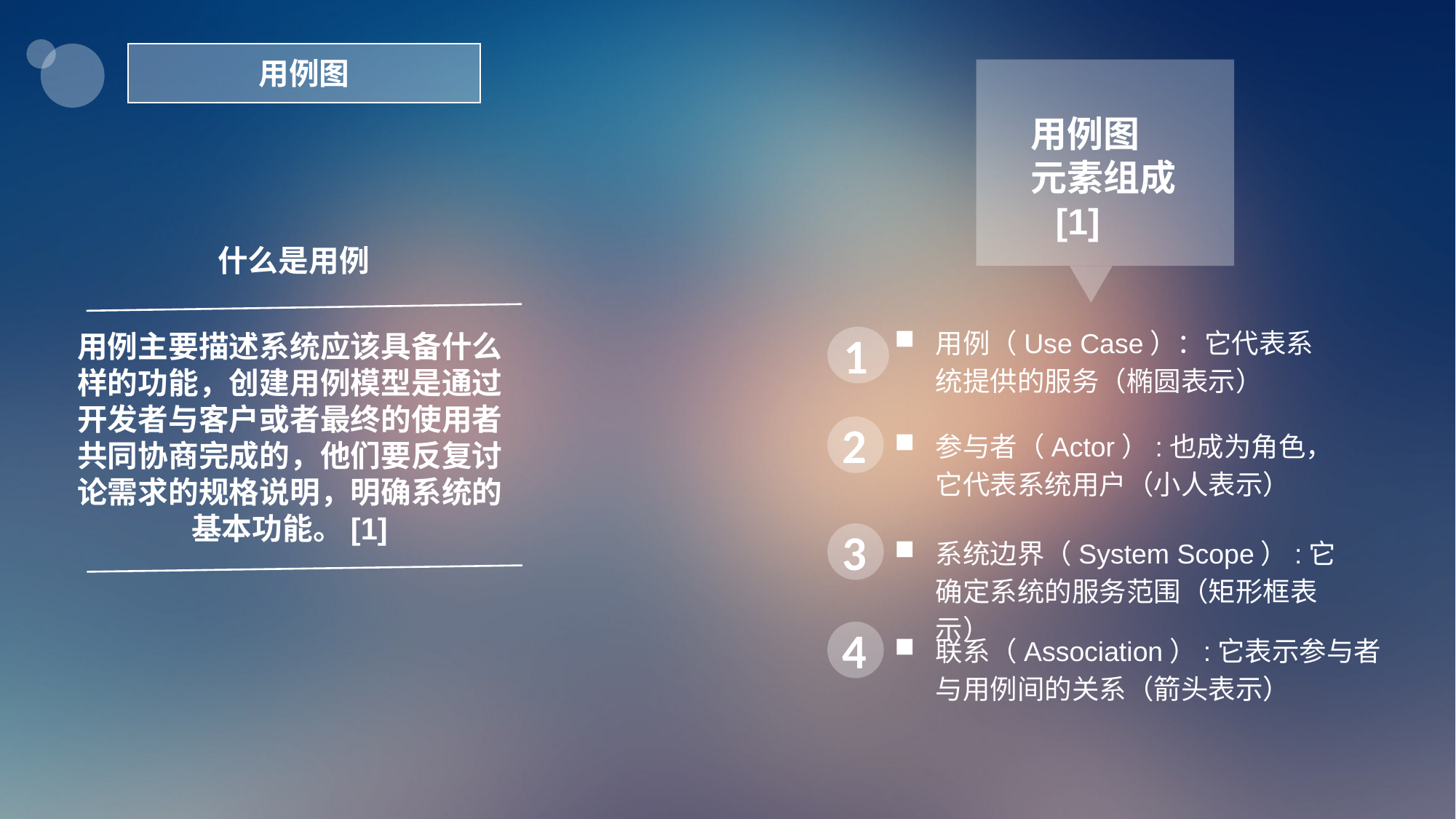

用例图

用例图
元素组成     [1]

什么是用例
用例主要描述系统应该具备什么样的功能，创建用例模型是通过开发者与客户或者最终的使用者共同协商完成的，他们要反复讨论需求的规格说明，明确系统的基本功能。[1]
用例（Use Case）：它代表系统提供的服务（椭圆表示）
1

2

参与者（Actor）:也成为角色，它代表系统用户（小人表示）
3

系统边界（System Scope）:它确定系统的服务范围（矩形框表示）
4

联系（Association）:它表示参与者与用例间的关系（箭头表示）